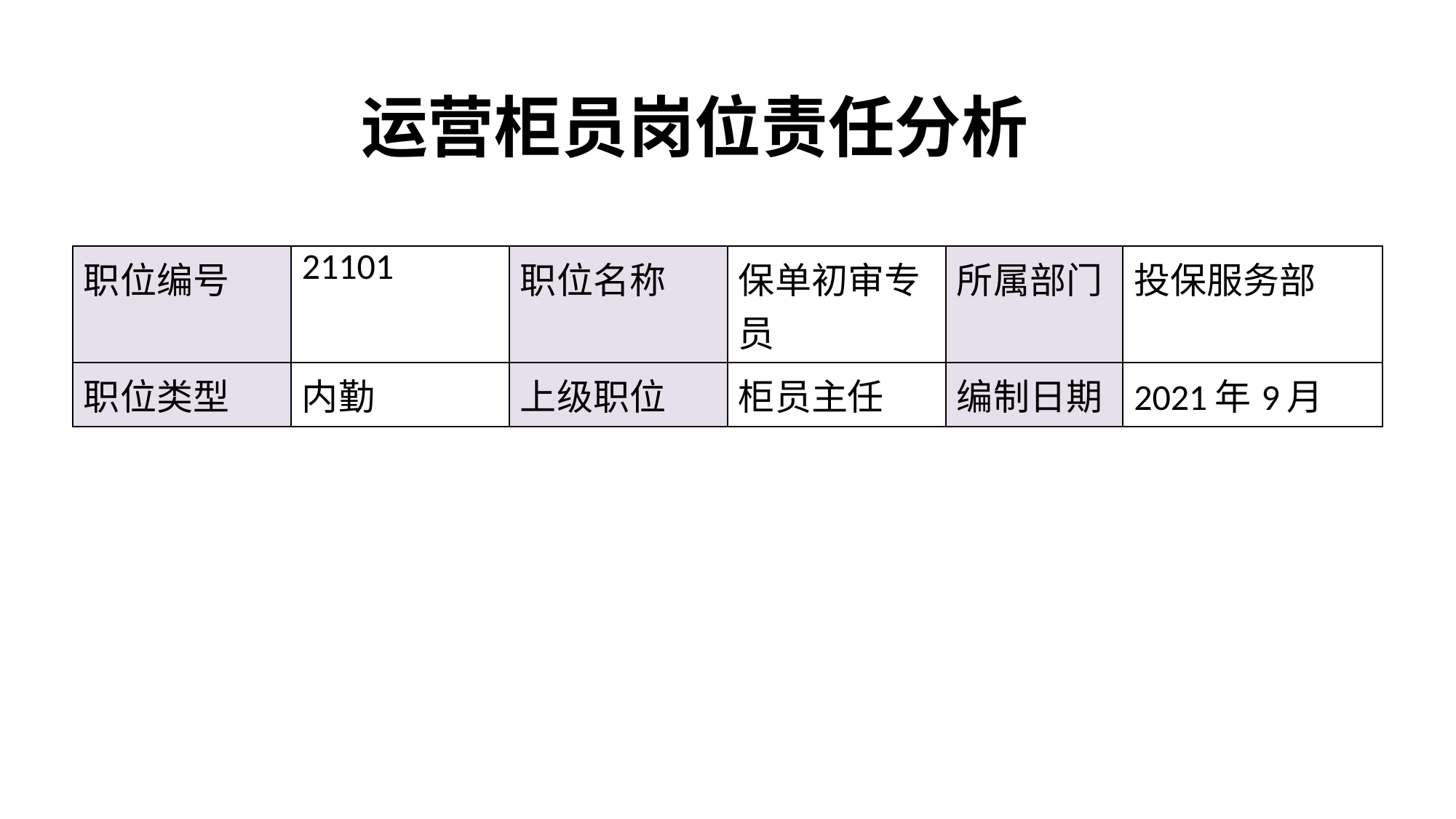

# 运营柜员岗位责任分析
| 职位编号 | 21101 | 职位名称 | 保单初审专员 | 所属部门 | 投保服务部 |
| --- | --- | --- | --- | --- | --- |
| 职位类型 | 内勤 | 上级职位 | 柜员主任 | 编制日期 | 2021年9月 |